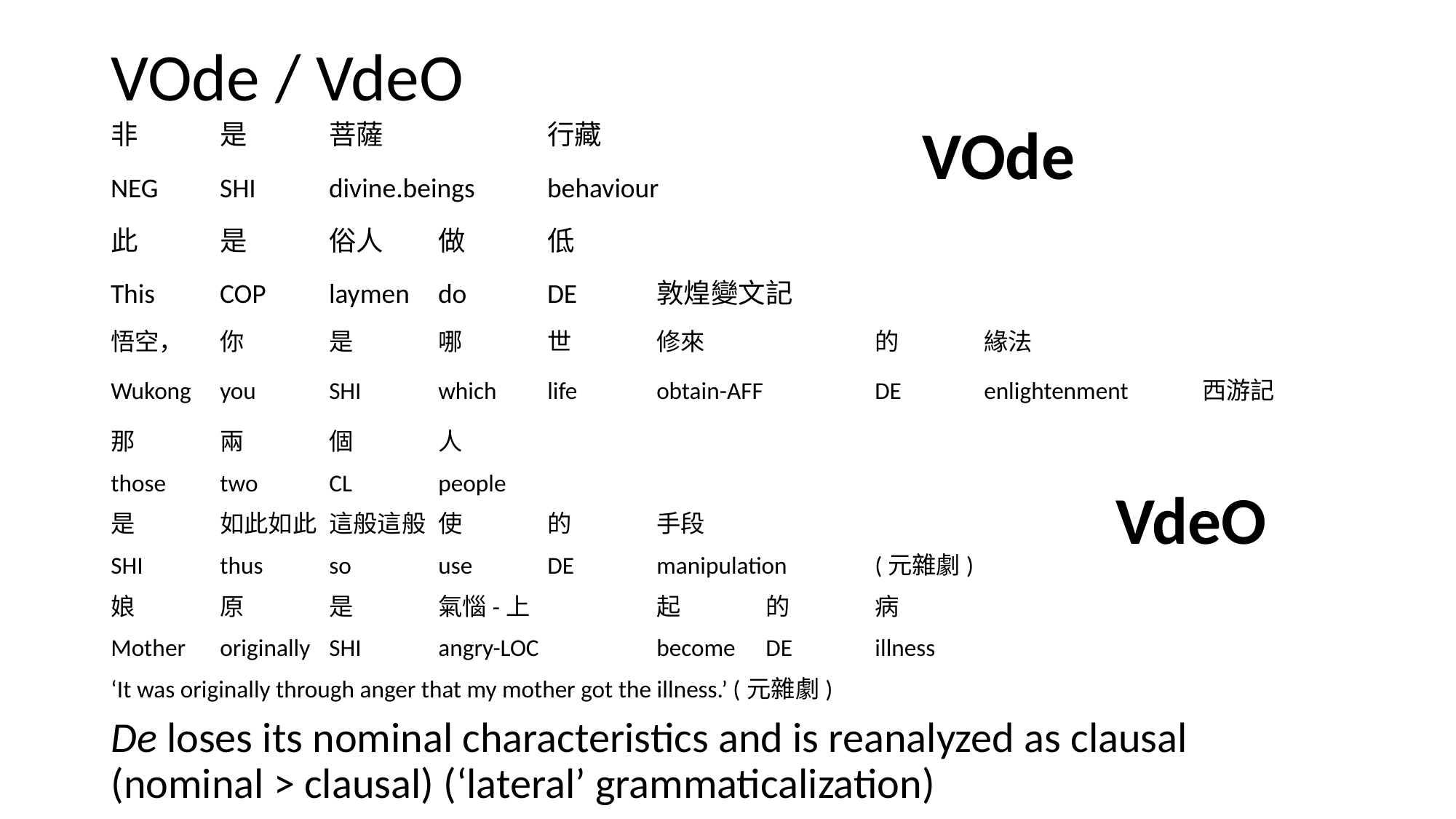

# VOde / VdeO
非	是	菩薩		行藏
NEG	SHI	divine.beings	behaviour
此	是	俗人	做	低
This	COP	laymen	do	DE	敦煌變文記
VOde
悟空，	你	是	哪	世	修來		的	緣法
Wukong	you	SHI	which	life	obtain-AFF		DE	enlightenment 	西游記
那	兩	個	人
those	two 	CL	people
是	如此如此	這般這般	使	的	手段
SHI	thus	so	use	DE	manipulation	(元雜劇)
娘	原	是	氣惱-上		起	的	病
Mother	originally	SHI	angry-LOC		become	DE	illness
‘It was originally through anger that my mother got the illness.’ (元雜劇)
VdeO
De loses its nominal characteristics and is reanalyzed as clausal (nominal > clausal) (‘lateral’ grammaticalization)